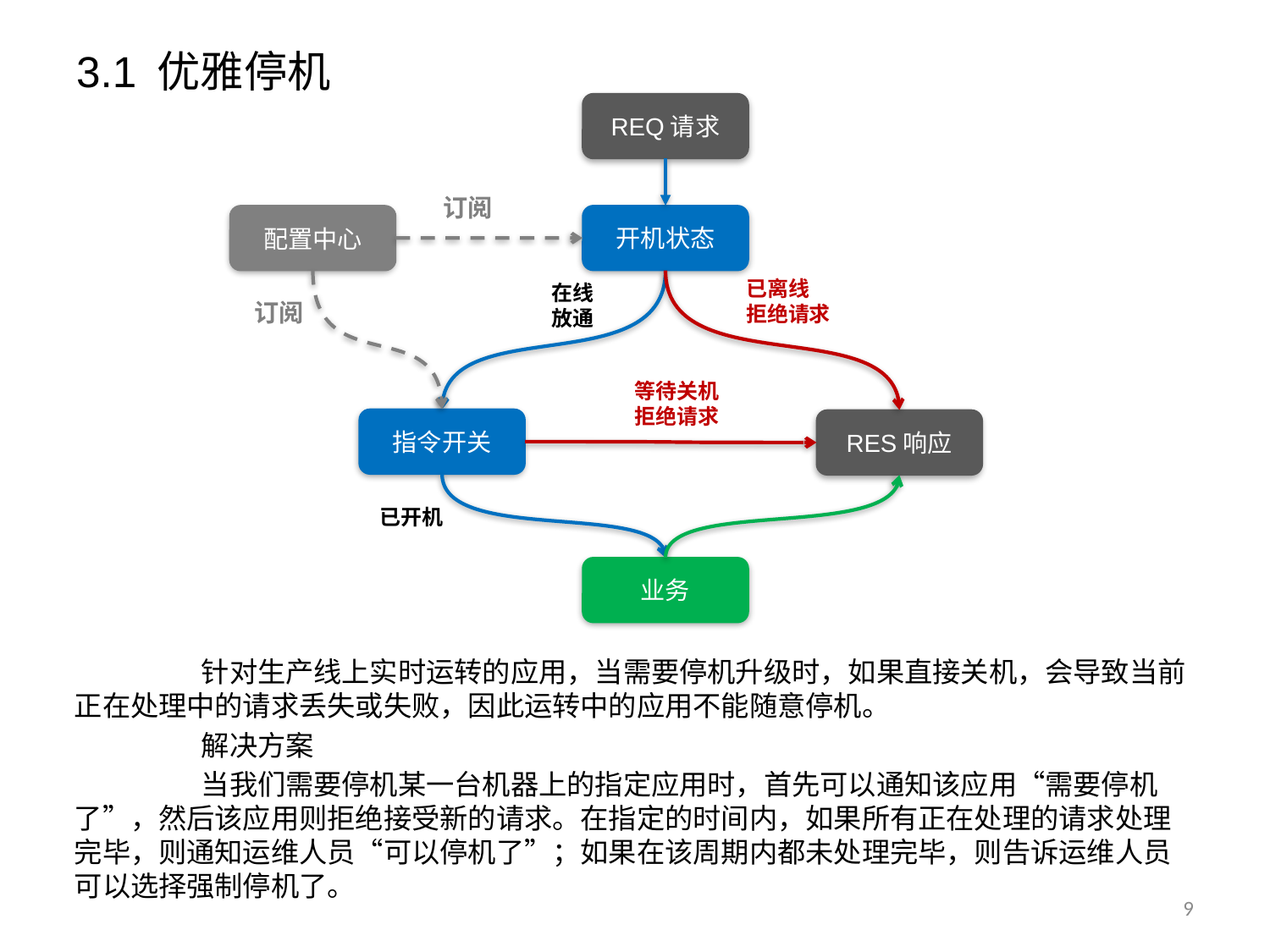

# 3.1 优雅停机
REQ请求
订阅
开机状态
配置中心
已离线
拒绝请求
在线
放通
订阅
等待关机
拒绝请求
指令开关
RES响应
已开机
业务
	针对生产线上实时运转的应用，当需要停机升级时，如果直接关机，会导致当前正在处理中的请求丢失或失败，因此运转中的应用不能随意停机。
	解决方案
	当我们需要停机某一台机器上的指定应用时，首先可以通知该应用“需要停机了”，然后该应用则拒绝接受新的请求。在指定的时间内，如果所有正在处理的请求处理完毕，则通知运维人员“可以停机了”；如果在该周期内都未处理完毕，则告诉运维人员可以选择强制停机了。
9